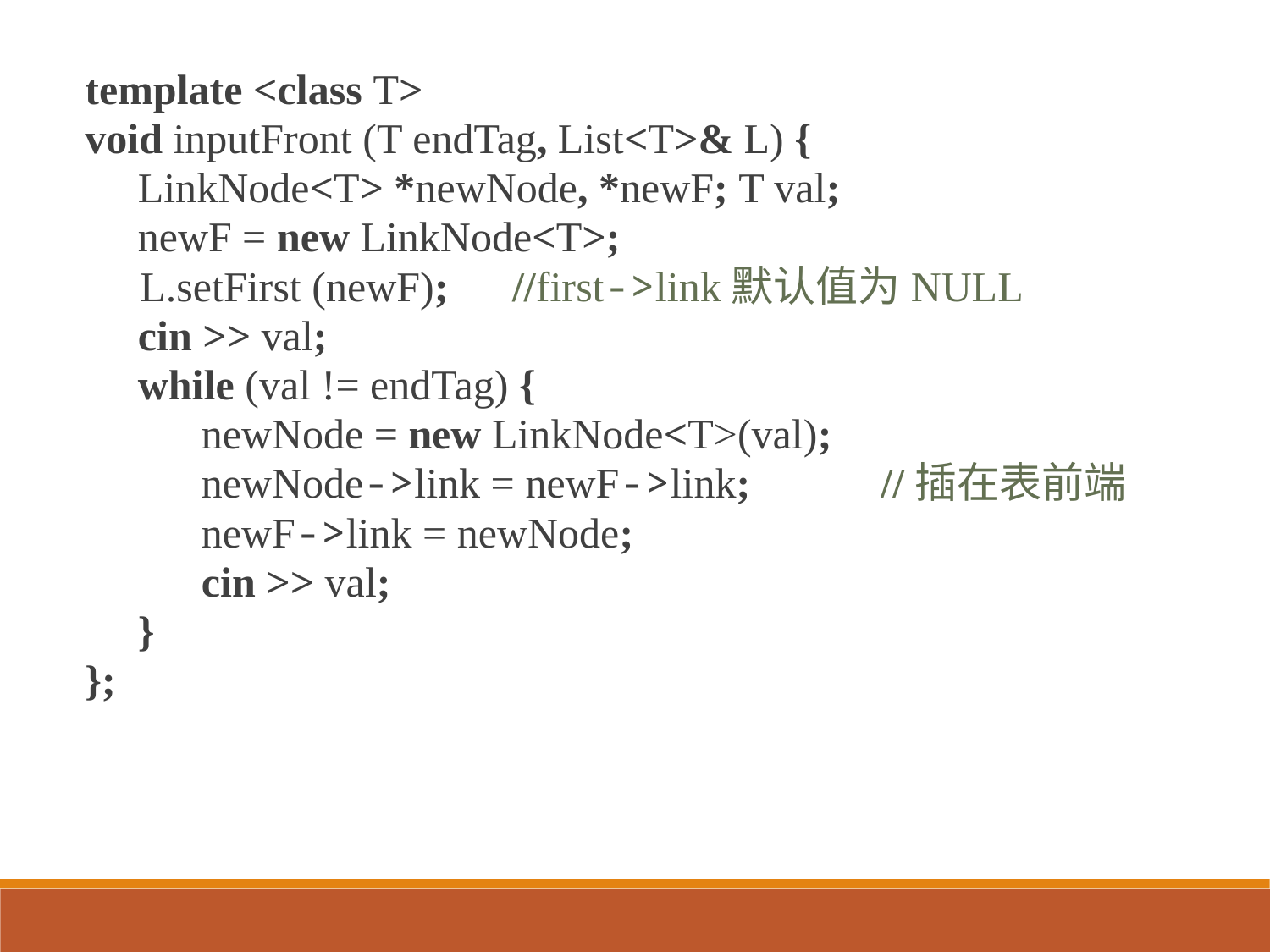

template <class T>
void inputFront (T endTag, List<T>& L) {
     LinkNode<T> *newNode, *newF; T val;
     newF = new LinkNode<T>;
	    L.setFirst (newF);      //first->link默认值为NULL
     cin >> val;
     while (val != endTag) {
           newNode = new LinkNode<T>(val);
           newNode->link = newF->link;	  //插在表前端
           newF->link = newNode;
           cin >> val;
     }
};